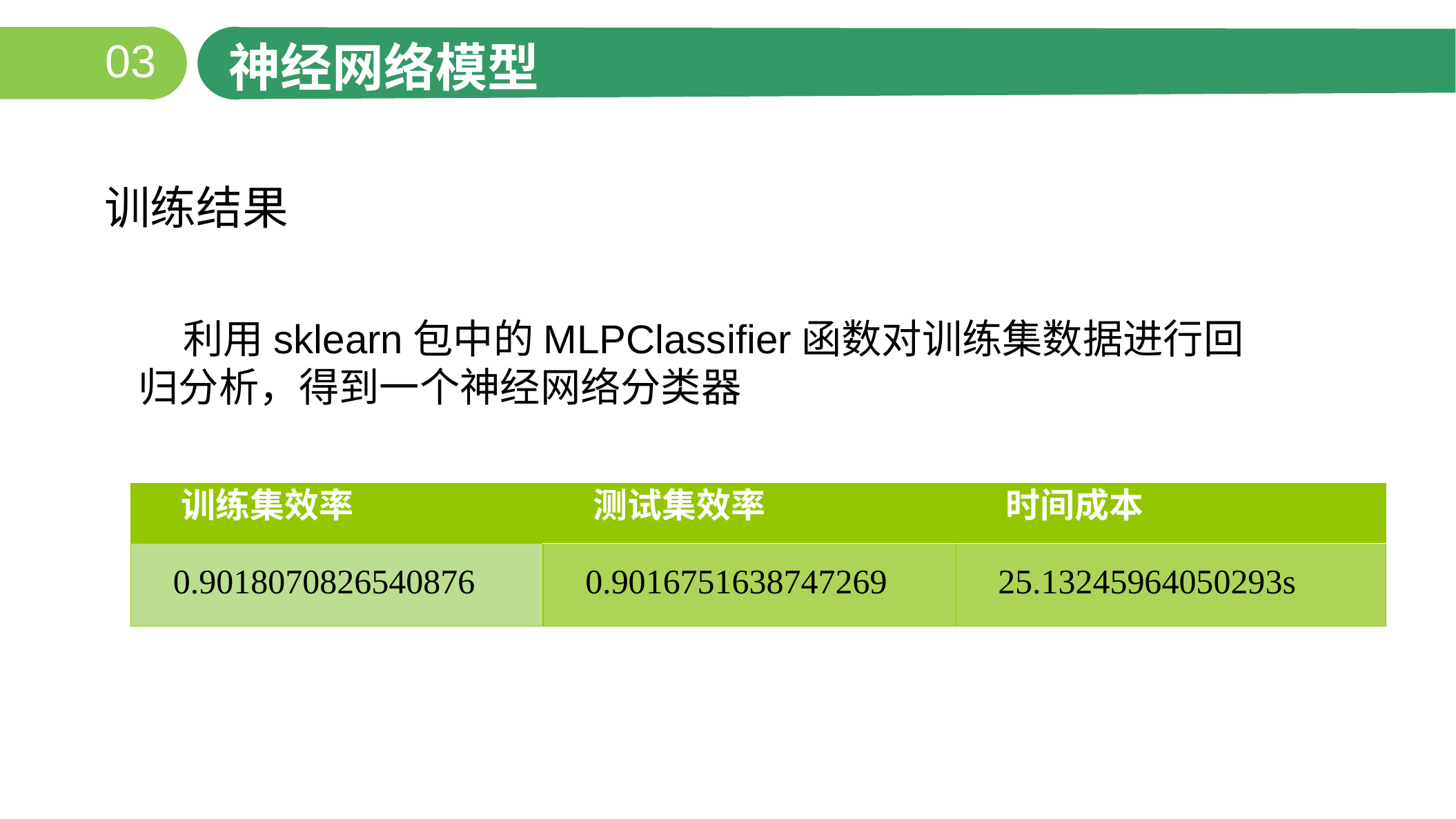

03

神经网络模型
训练结果
  利用sklearn包中的MLPClassifier函数对训练集数据进行回归分析，得到一个神经网络分类器
| 训练集效率 | 测试集效率 | 时间成本 |
| --- | --- | --- |
| 0.9018070826540876 | 0.9016751638747269 | 25.13245964050293s |